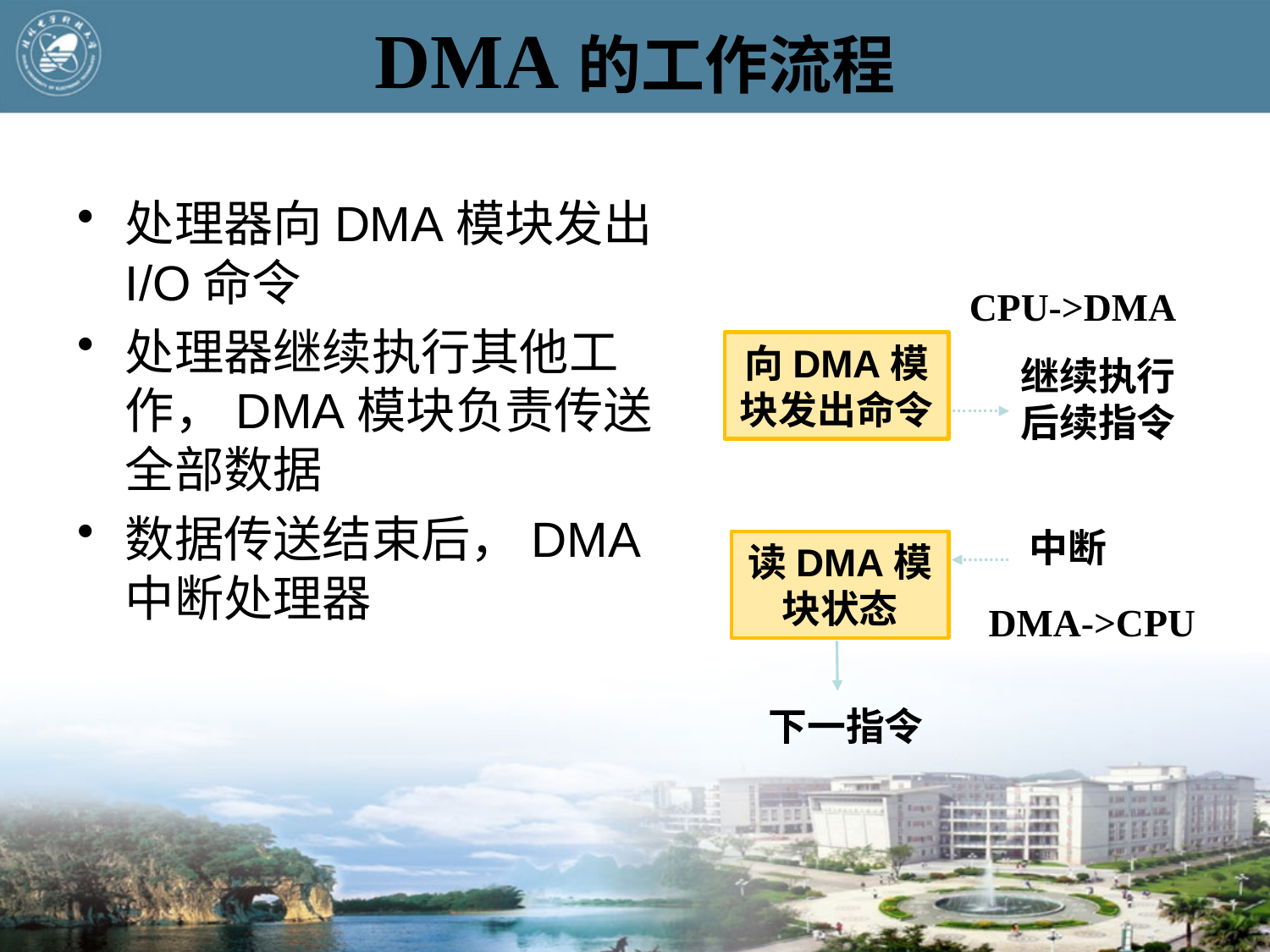

# DMA的工作流程
处理器向DMA模块发出I/O命令
处理器继续执行其他工作，DMA模块负责传送全部数据
数据传送结束后，DMA中断处理器
CPU->DMA
向DMA模块发出命令
继续执行后续指令
中断
读DMA模块状态
DMA->CPU
下一指令